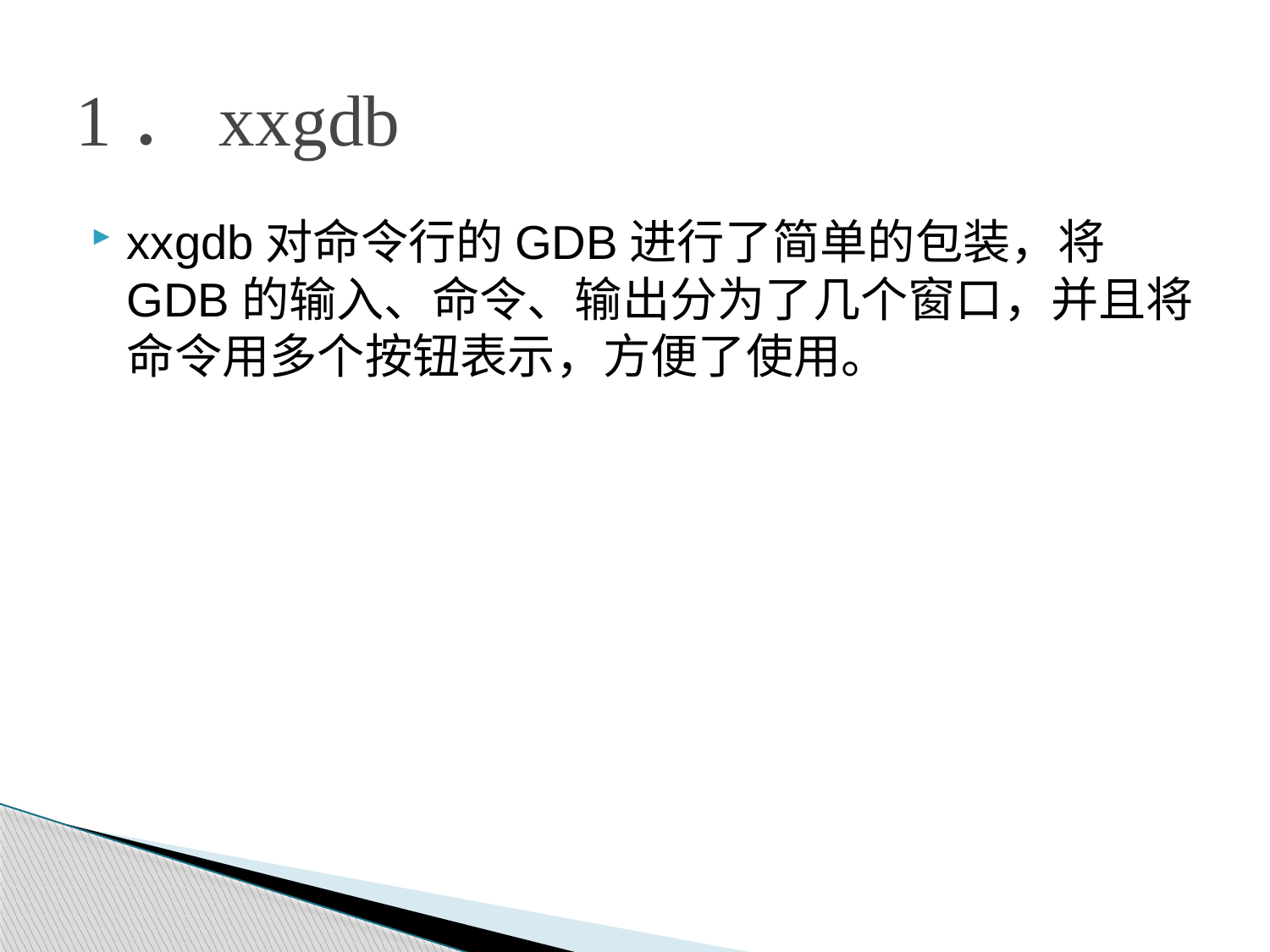

# 1．xxgdb
xxgdb对命令行的GDB进行了简单的包装，将GDB的输入、命令、输出分为了几个窗口，并且将命令用多个按钮表示，方便了使用。